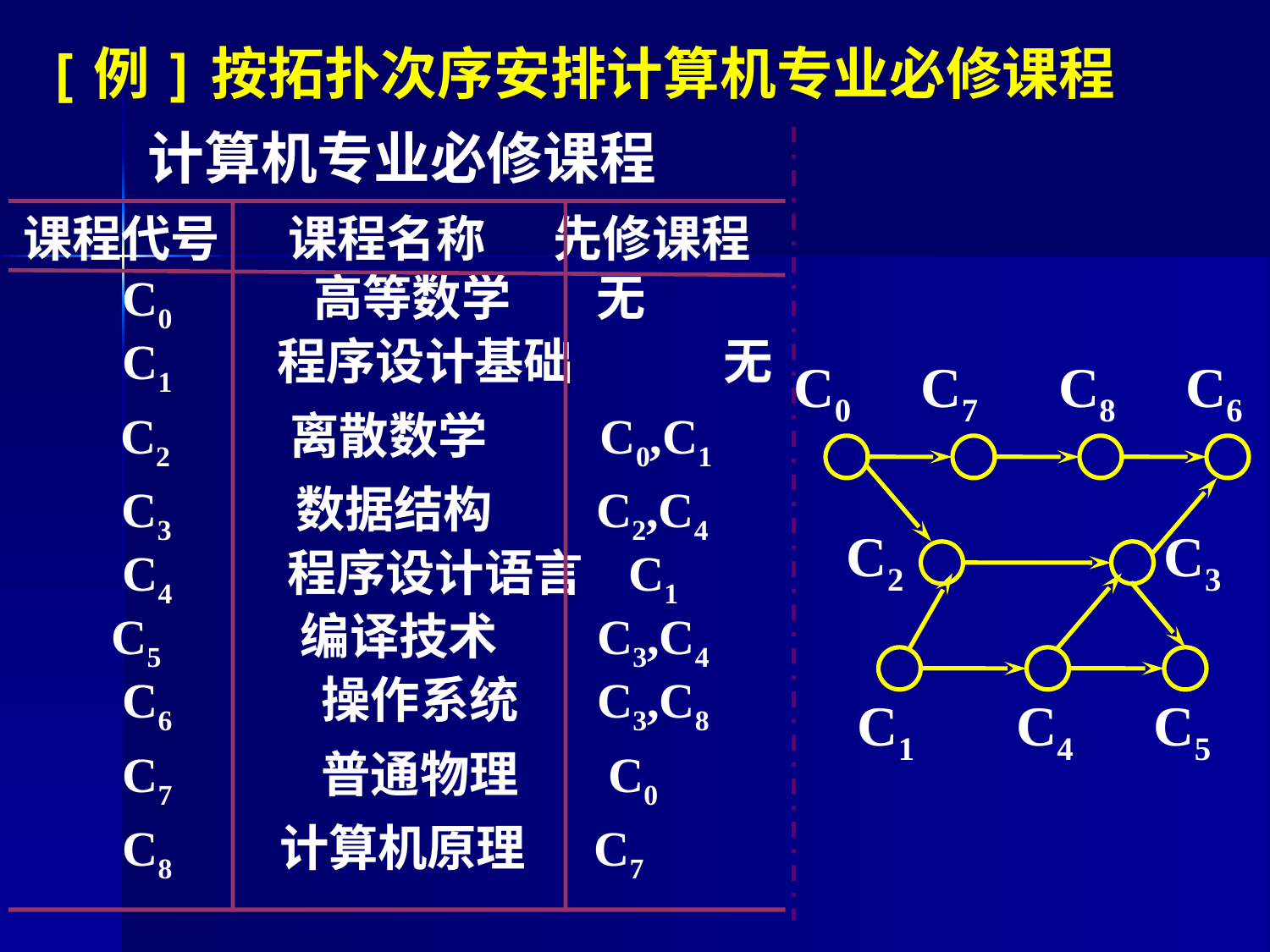

[例]按拓扑次序安排计算机专业必修课程

计算机专业必修课程
课程代号	 课程名称	  先修课程

  C0	       高等数学	   无

  C1      程序设计基础	   无
 C2	         离散数学         C0,C1
  C3	      数据结构	  C2,C4
  C4      程序设计语言   C1
    C5        编译技术	  C3,C4
  C6        操作系统	  C3,C8
  C7        普通物理	   C0
  C8	     计算机原理     C7

C0
C7
C8
C6

C2
C3

C1
C4
C5